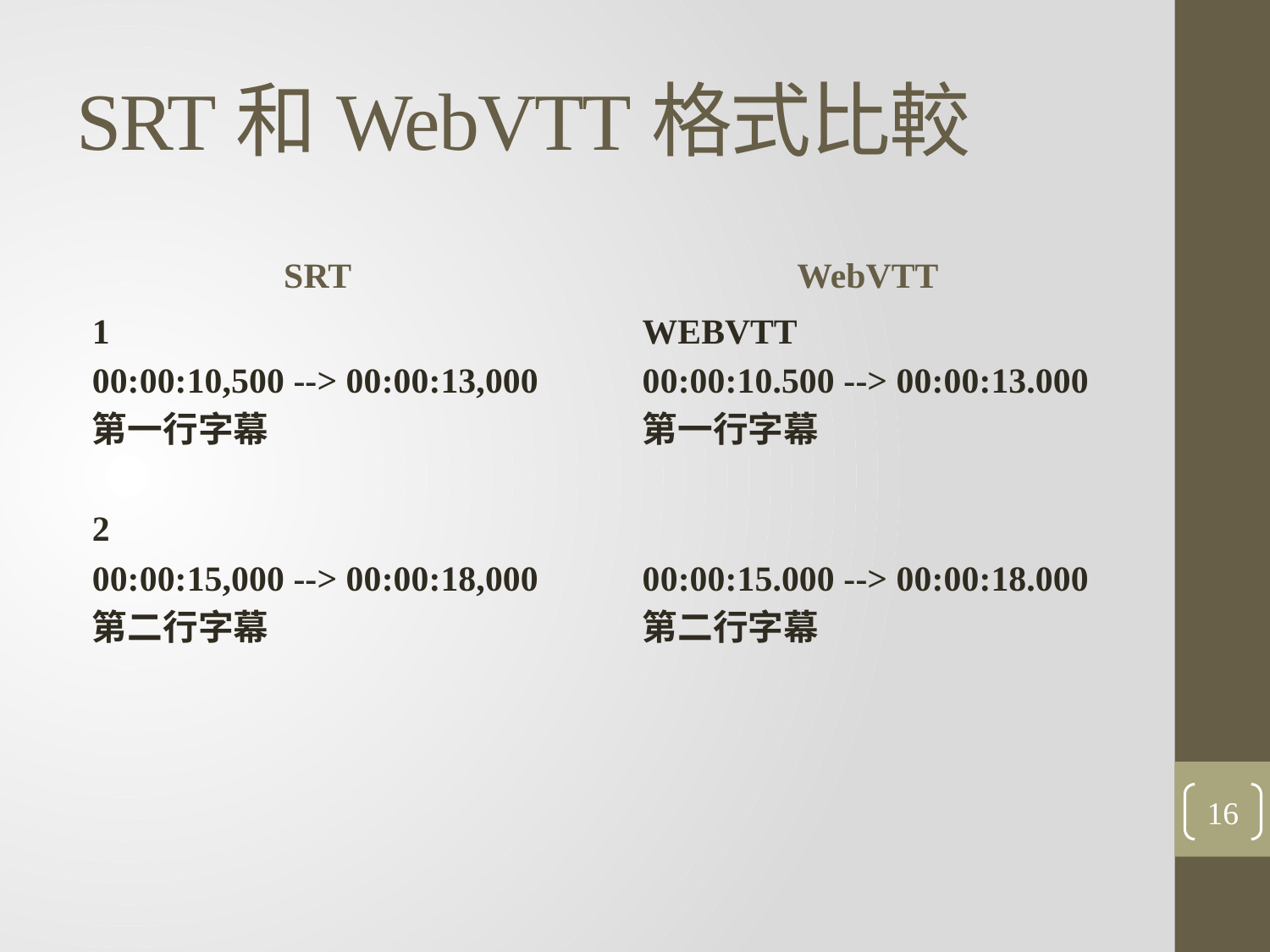

# SRT和WebVTT格式比較
SRT
WebVTT
1
00:00:10,500 --> 00:00:13,000
第一行字幕

2
00:00:15,000 --> 00:00:18,000
第二行字幕

WEBVTT
00:00:10.500 --> 00:00:13.000
第一行字幕

00:00:15.000 --> 00:00:18.000
第二行字幕

16